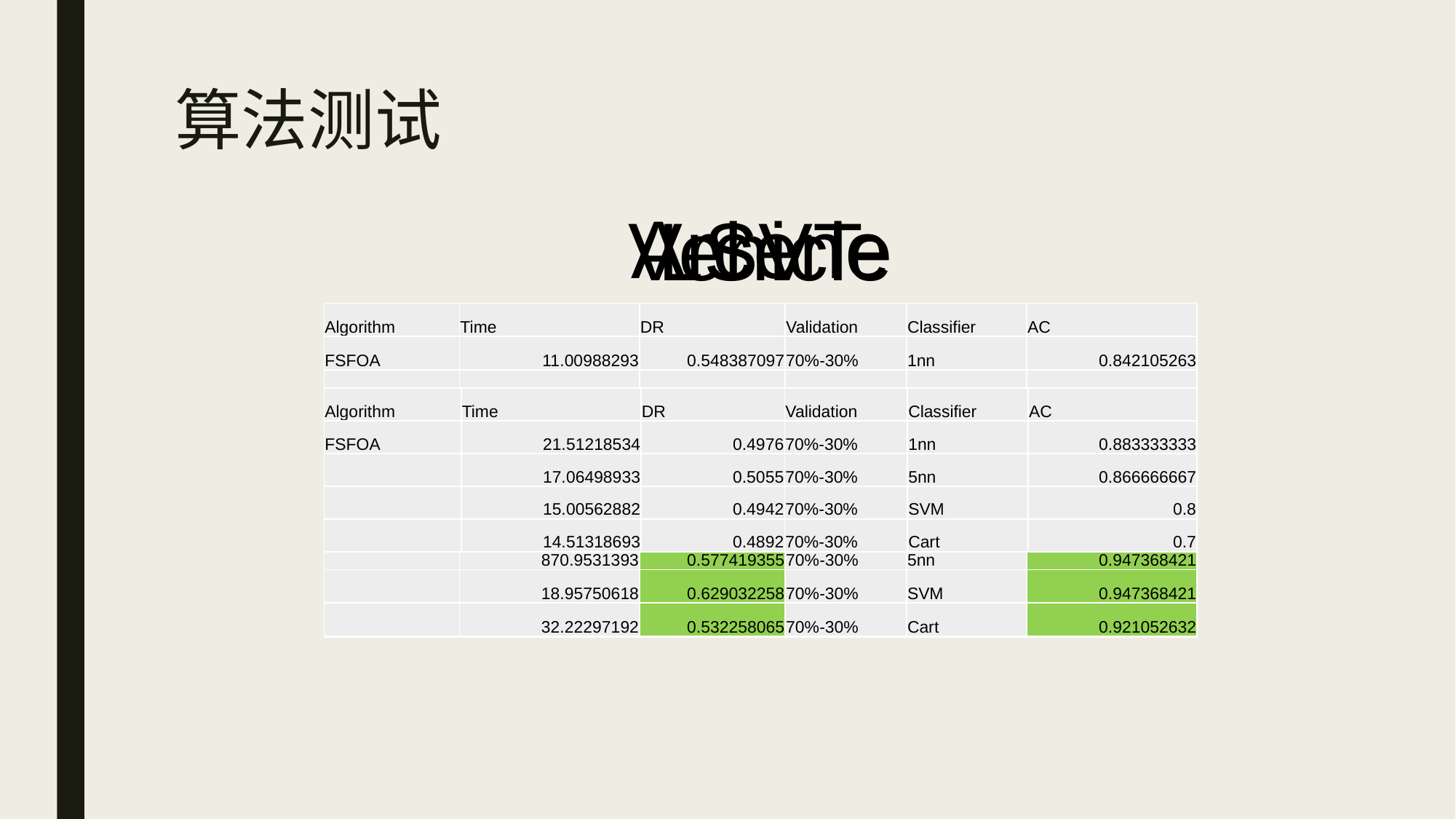

# 算法测试
Arcene
Vehicle
LSVT
| Algorithm | Time | DR | Validation | Classifier | AC |
| --- | --- | --- | --- | --- | --- |
| FSFOA | 11.00988293 | 0.548387097 | 70%-30% | 1nn | 0.842105263 |
|  | 13.82025456 | 0.470967742 | 70%-30% | 5nn | 0.921052632 |
|  | 0.298256874 | 0.480645161 | 70%-30% | SVM | 0.947368421 |
|  | 0.408370972 | 0.496774194 | 70%-30% | Cart | 0.894736842 |
| Algorithm | Time | DR | Validation | Classifier | AC |
| IFSFOA | 920.2453747 | 0.577419355 | 70%-30% | 1nn | 0.947368421 |
|  | 870.9531393 | 0.577419355 | 70%-30% | 5nn | 0.947368421 |
|  | 18.95750618 | 0.629032258 | 70%-30% | SVM | 0.947368421 |
|  | 32.22297192 | 0.532258065 | 70%-30% | Cart | 0.921052632 |
| Algorithm | Time | DR | Validation | Classifier | AC |
| --- | --- | --- | --- | --- | --- |
| FSFOA | 18.77373528 | 0.444444444 | 10-fold | 1nn | 0.704397759 |
|  | 13.80551028 | 0.388888889 | 10-fold | 5nn | 0.711554622 |
|  | 1.174064875 | 0.277777778 | 10-fold | SVM | 0.756442577 |
|  | 0.265232563 | 0.333333333 | 10-fold | Cart | 0.671428571 |
| Algorithm | Time | DR | Validation | Classifier | AC |
| IFSFOA | 38.47306156 | 0.333333333 | 10-fold | 1nn | 0.682016807 |
|  | 49.38786483 | 0.388888889 | 10-fold | 5nn | 0.730532213 |
|  | 3.838481903 | 0.333333333 | 10-fold | SVM | 0.765980392 |
|  | 0.892811298 | 0.444444444 | 10-fold | Cart | 0.686680672 |
| Algorithm | Time | DR | Validation | Classifier | AC |
| --- | --- | --- | --- | --- | --- |
| FSFOA | 21.51218534 | 0.4976 | 70%-30% | 1nn | 0.883333333 |
|  | 17.06498933 | 0.5055 | 70%-30% | 5nn | 0.866666667 |
|  | 15.00562882 | 0.4942 | 70%-30% | SVM | 0.8 |
|  | 14.51318693 | 0.4892 | 70%-30% | Cart | 0.7 |